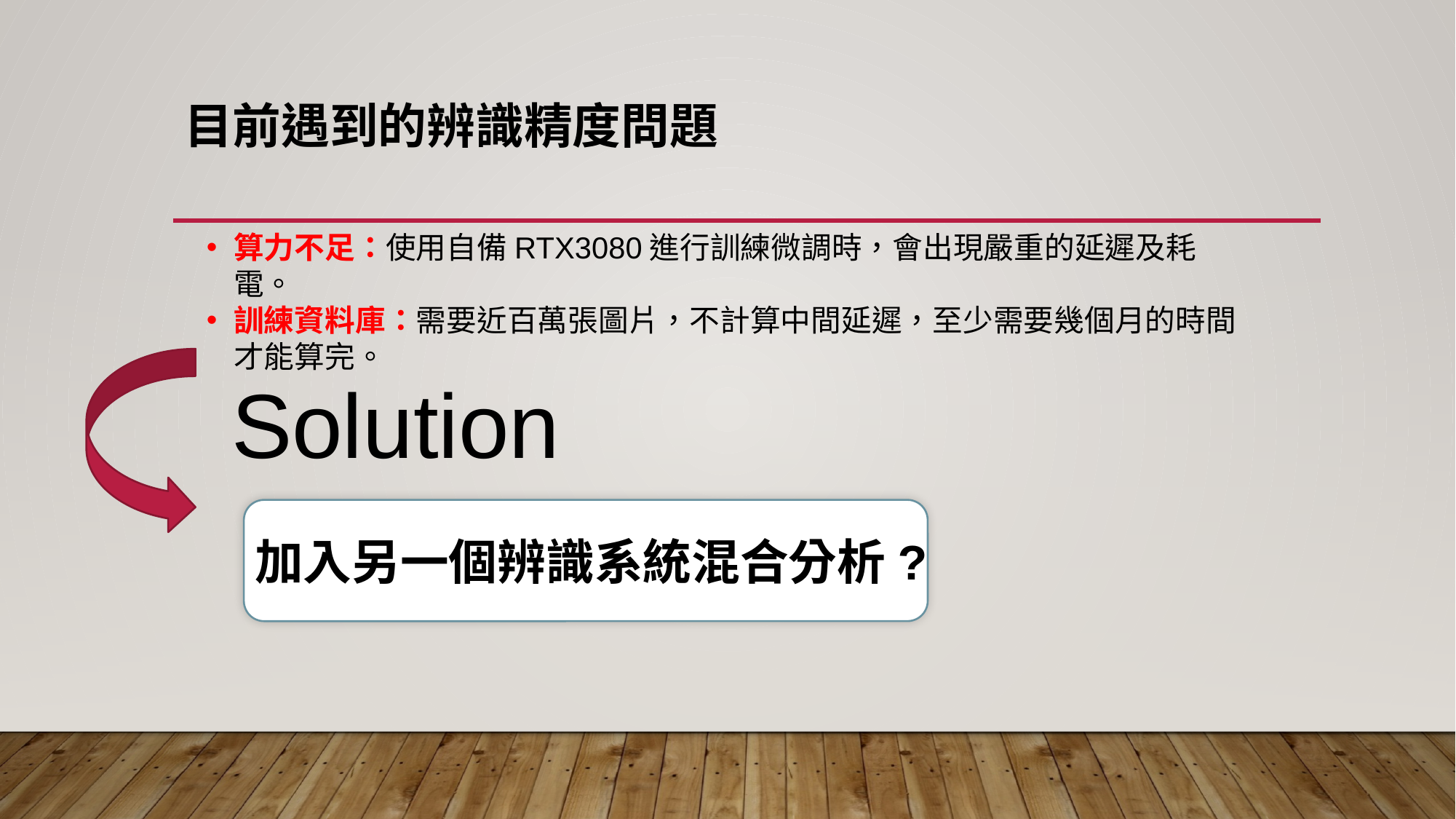

# 目前遇到的辨識精度問題
算力不足：使用自備RTX3080進行訓練微調時，會出現嚴重的延遲及耗電。
訓練資料庫：需要近百萬張圖片，不計算中間延遲，至少需要幾個月的時間才能算完。

Solution

加入另一個辨識系統混合分析?